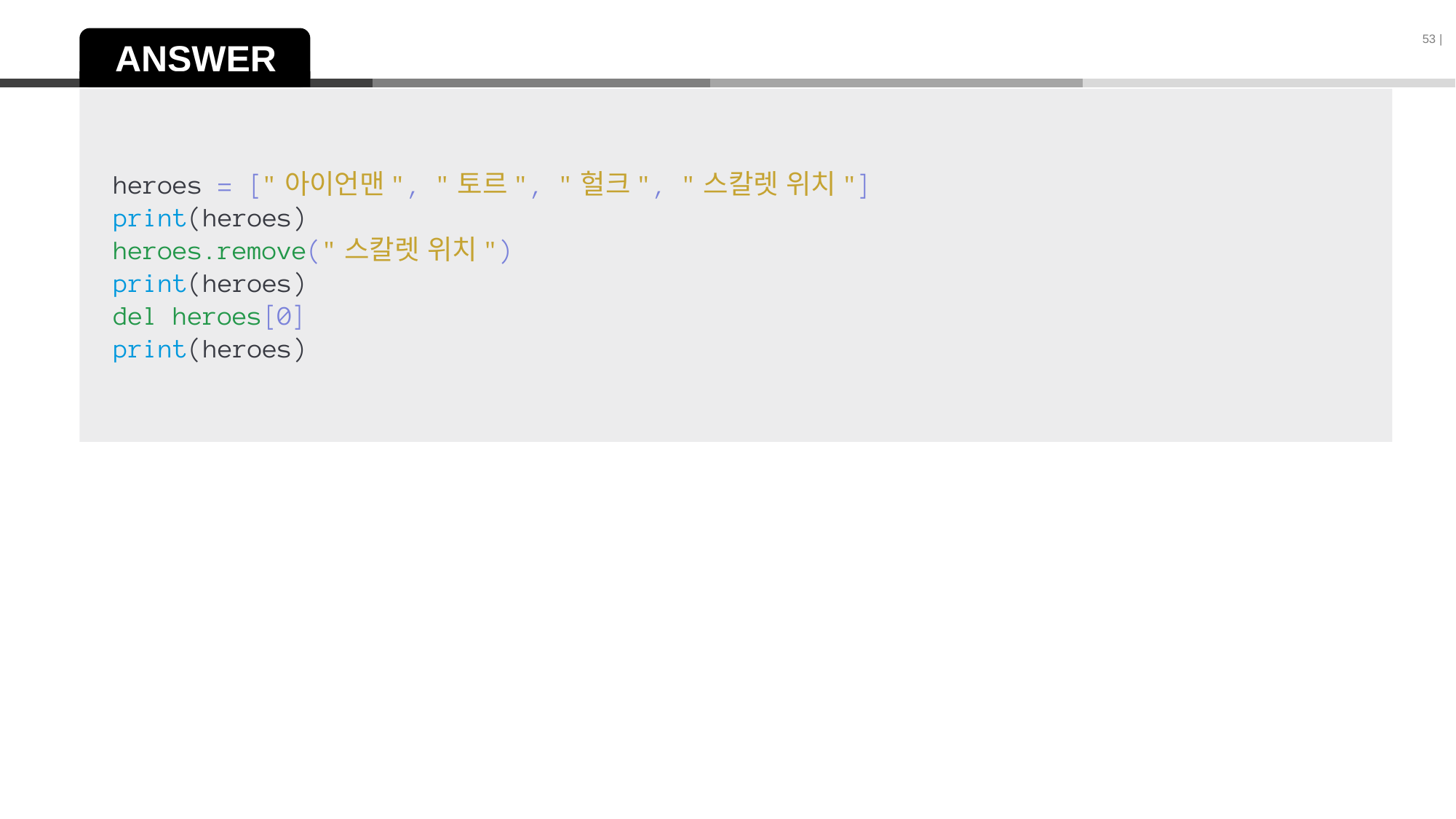

53 |

ANSWER

heroes = ["아이언맨", "토르", "헐크", "스칼렛 위치"]
print(heroes)
heroes.remove("스칼렛 위치")
print(heroes)
del heroes[0]
print(heroes)